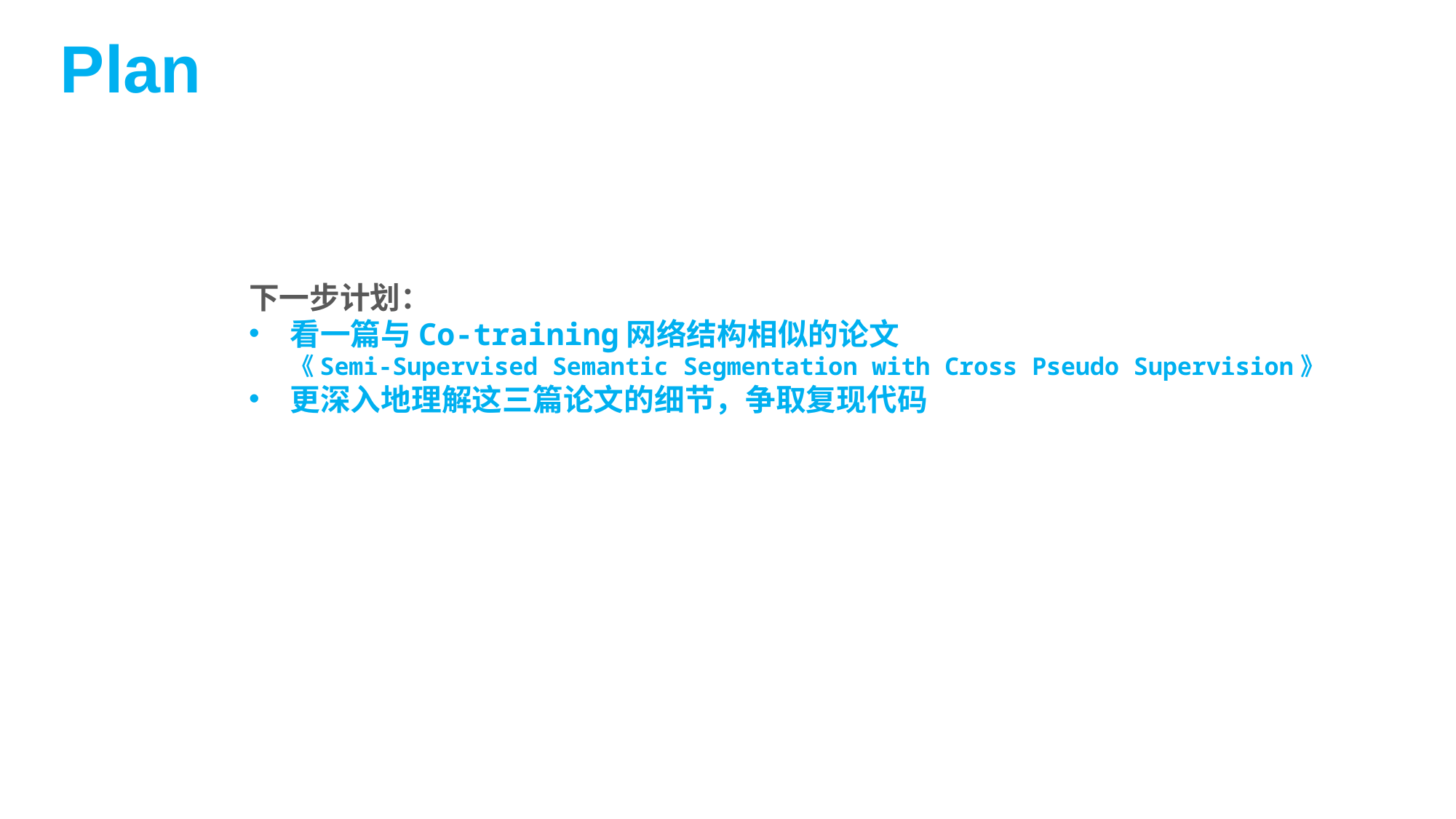

Plan
下一步计划：
看一篇与Co-training网络结构相似的论文
《Semi-Supervised Semantic Segmentation with Cross Pseudo Supervision》
更深入地理解这三篇论文的细节，争取复现代码